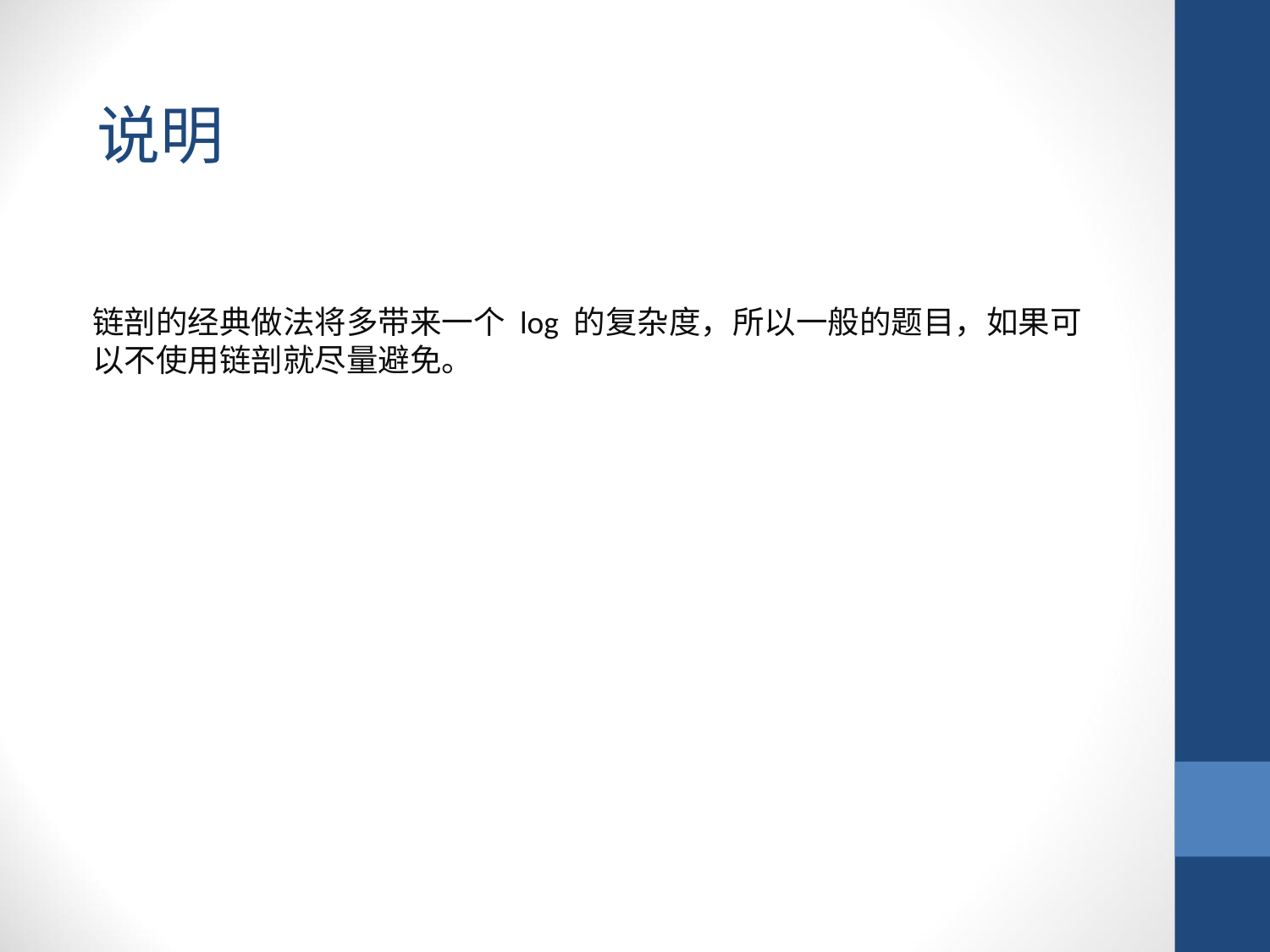

说明
链剖的经典做法将多带来一个 log 的复杂度，所以一般的题目，如果可以不使用链剖就尽量避免。